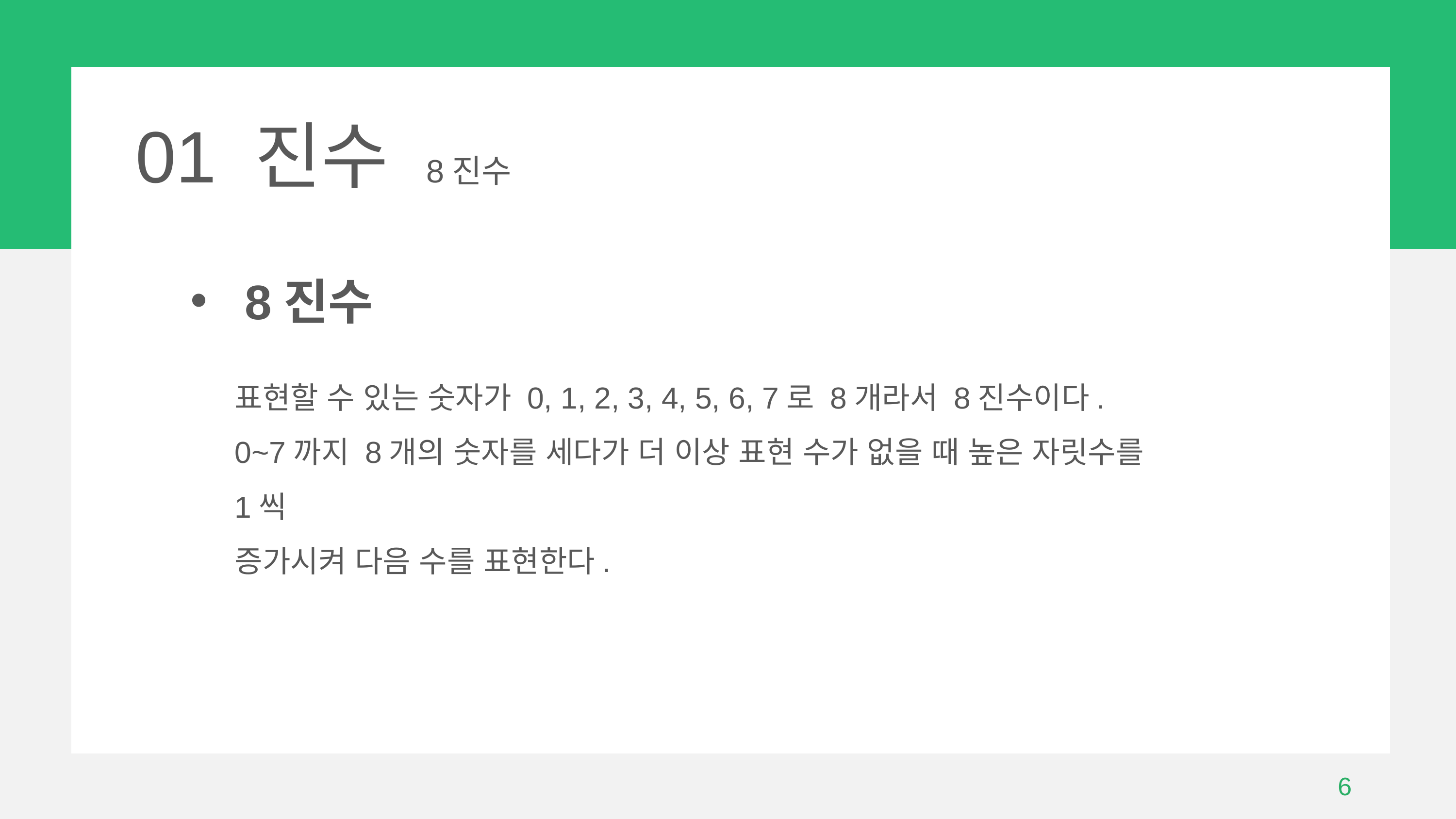

01 진수 8진수
8진수
표현할 수 있는 숫자가 0, 1, 2, 3, 4, 5, 6, 7로 8개라서 8진수이다.
0~7까지 8개의 숫자를 세다가 더 이상 표현 수가 없을 때 높은 자릿수를 1씩
증가시켜 다음 수를 표현한다.
6